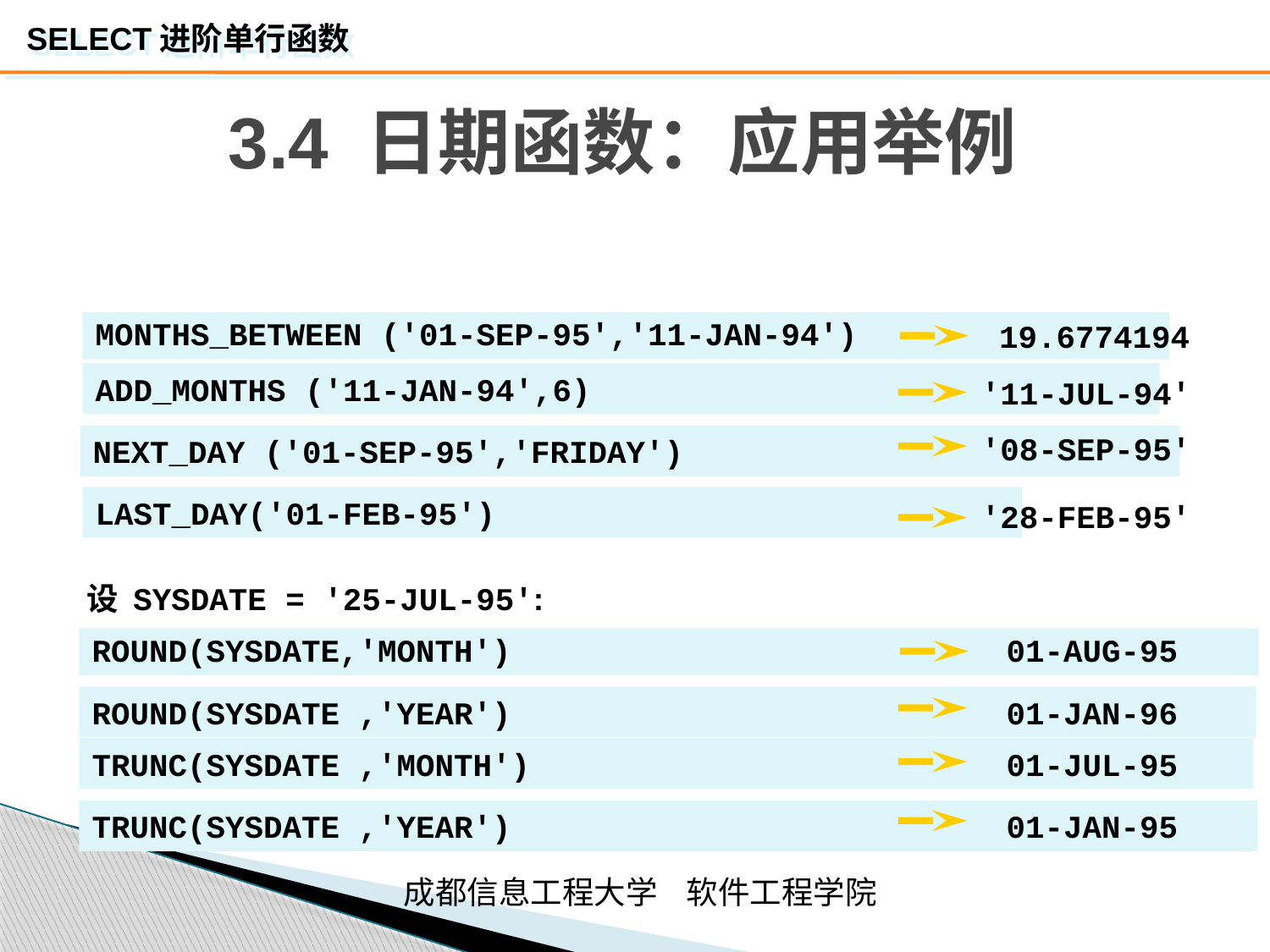

# 3.4 日期函数：应用举例
 19.6774194
MONTHS_BETWEEN ('01-SEP-95','11-JAN-94')

ADD_MONTHS ('11-JAN-94',6)
'11-JUL-94'

'08-SEP-95'
NEXT_DAY ('01-SEP-95','FRIDAY')

LAST_DAY('01-FEB-95')
'28-FEB-95'

设 SYSDATE = '25-JUL-95':
ROUND(SYSDATE,'MONTH')                          01-AUG-95

ROUND(SYSDATE ,'YEAR')                          01-JAN-96

TRUNC(SYSDATE ,'MONTH')                         01-JUL-95

TRUNC(SYSDATE ,'YEAR')                          01-JAN-95